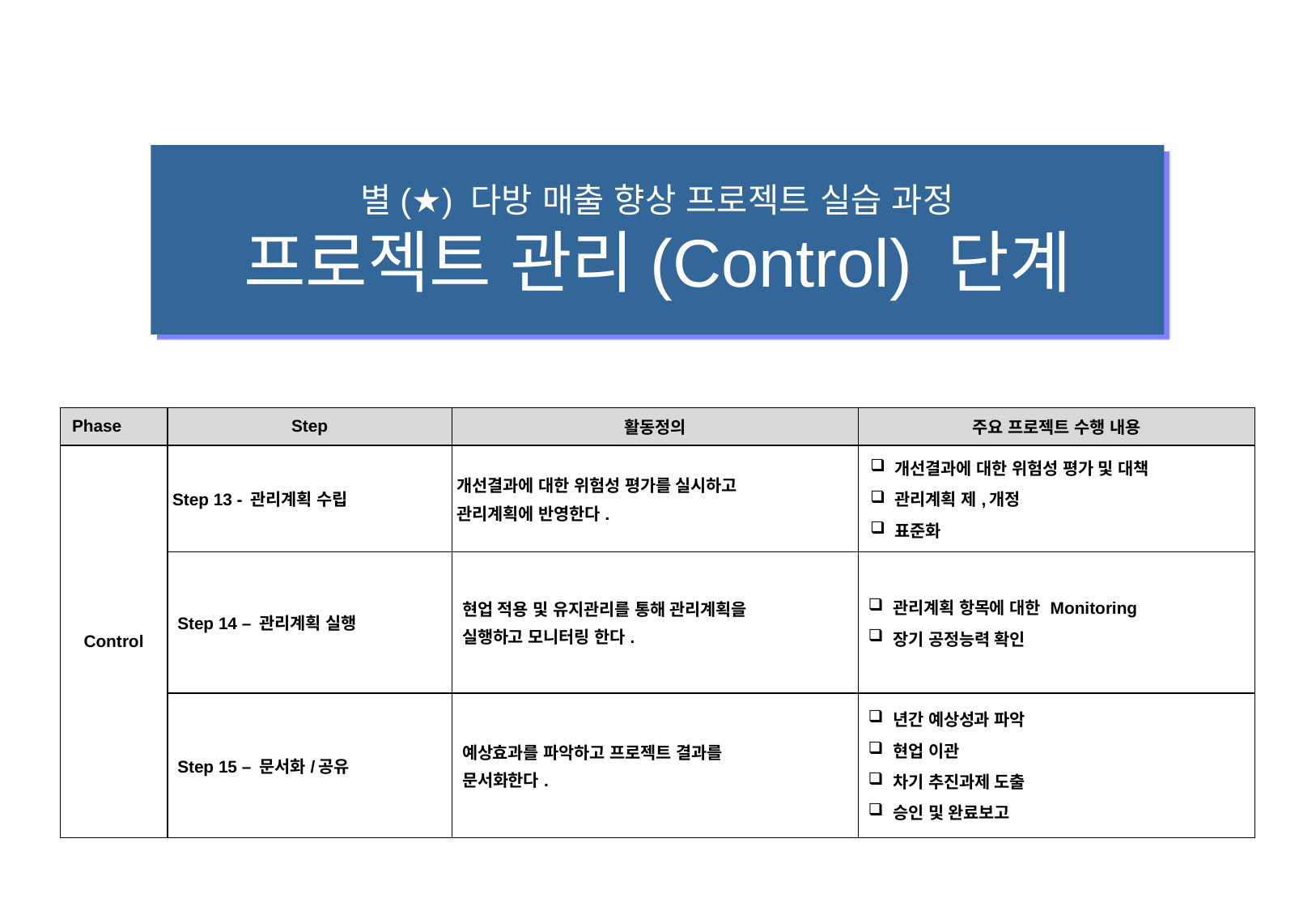

별(★) 다방 매출 향상 프로젝트 실습 과정
프로젝트 관리(Control) 단계
| Phase | Step | 활동정의 | 주요 프로젝트 수행 내용 |
| --- | --- | --- | --- |
| Control | Step 13 - 관리계획 수립 | 개선결과에 대한 위험성 평가를 실시하고 관리계획에 반영한다. | 개선결과에 대한 위험성 평가 및 대책 관리계획 제,개정 표준화 |
|  | Step 14 – 관리계획 실행 | 현업 적용 및 유지관리를 통해 관리계획을 실행하고 모니터링 한다. | 관리계획 항목에 대한 Monitoring 장기 공정능력 확인 |
|  | Step 15 – 문서화/공유 | 예상효과를 파악하고 프로젝트 결과를 문서화한다. | 년간 예상성과 파악 현업 이관 차기 추진과제 도출 승인 및 완료보고 |